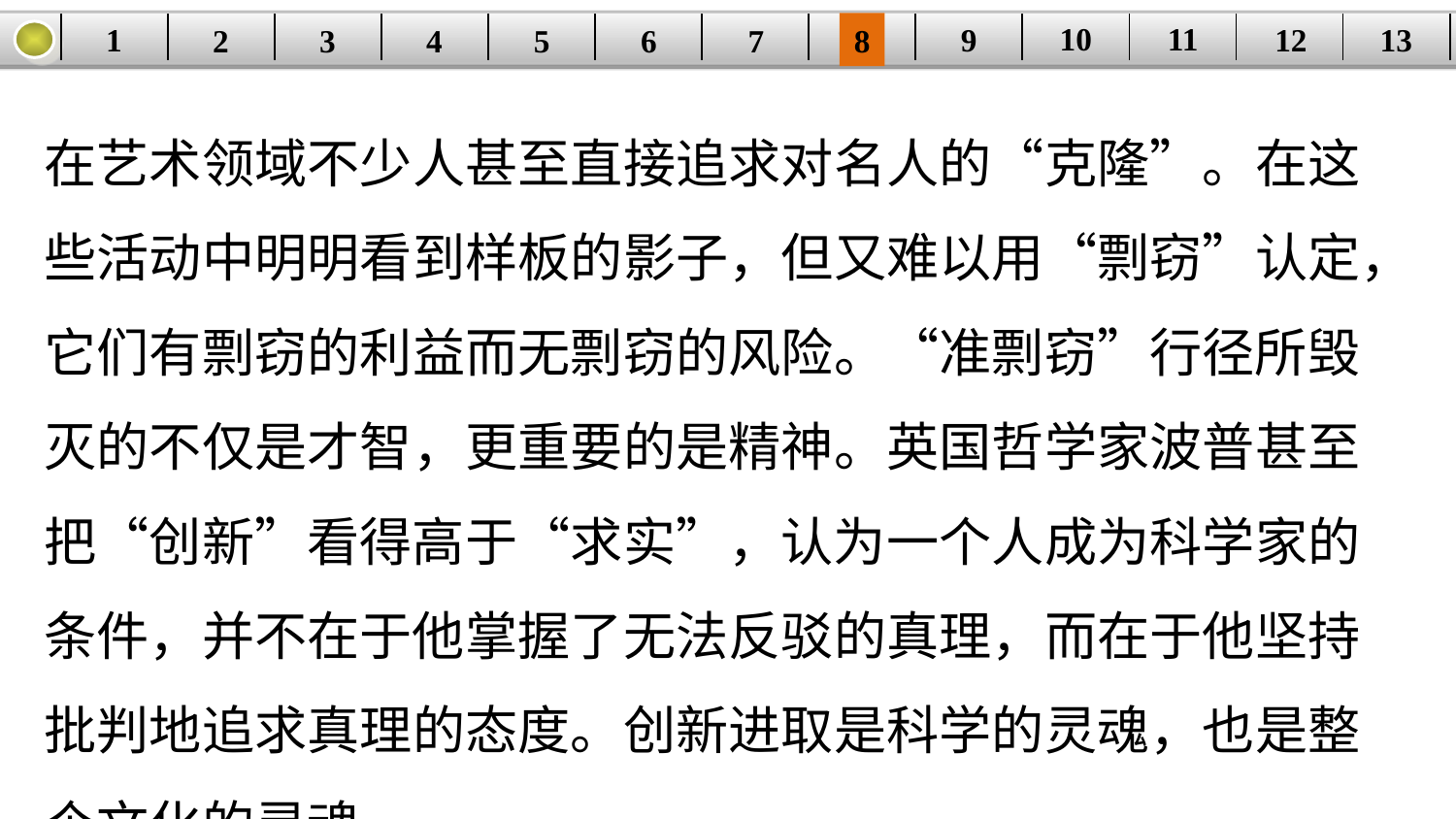

10

11
12
9
13
1
3
4
5
6
8
2
|  |  |  |  |  |  |  |  |  |  |  |  |  |
| --- | --- | --- | --- | --- | --- | --- | --- | --- | --- | --- | --- | --- |
7

在艺术领域不少人甚至直接追求对名人的“克隆”。在这些活动中明明看到样板的影子，但又难以用“剽窃”认定，它们有剽窃的利益而无剽窃的风险。“准剽窃”行径所毁灭的不仅是才智，更重要的是精神。英国哲学家波普甚至把“创新”看得高于“求实”，认为一个人成为科学家的条件，并不在于他掌握了无法反驳的真理，而在于他坚持批判地追求真理的态度。创新进取是科学的灵魂，也是整个文化的灵魂，